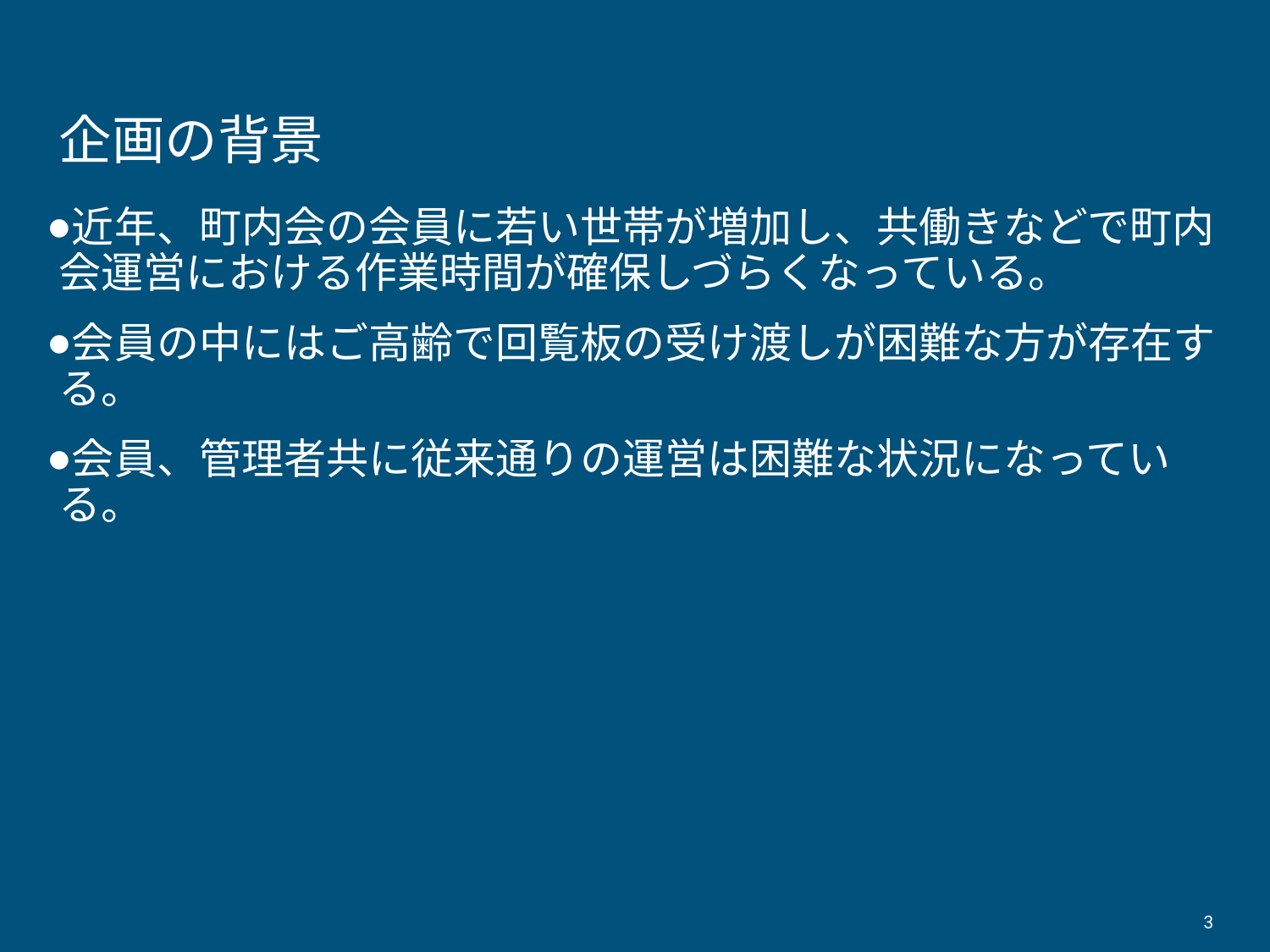

# 企画の背景
近年、町内会の会員に若い世帯が増加し、共働きなどで町内会運営における作業時間が確保しづらくなっている。
会員の中にはご高齢で回覧板の受け渡しが困難な方が存在する。
会員、管理者共に従来通りの運営は困難な状況になっている。
3